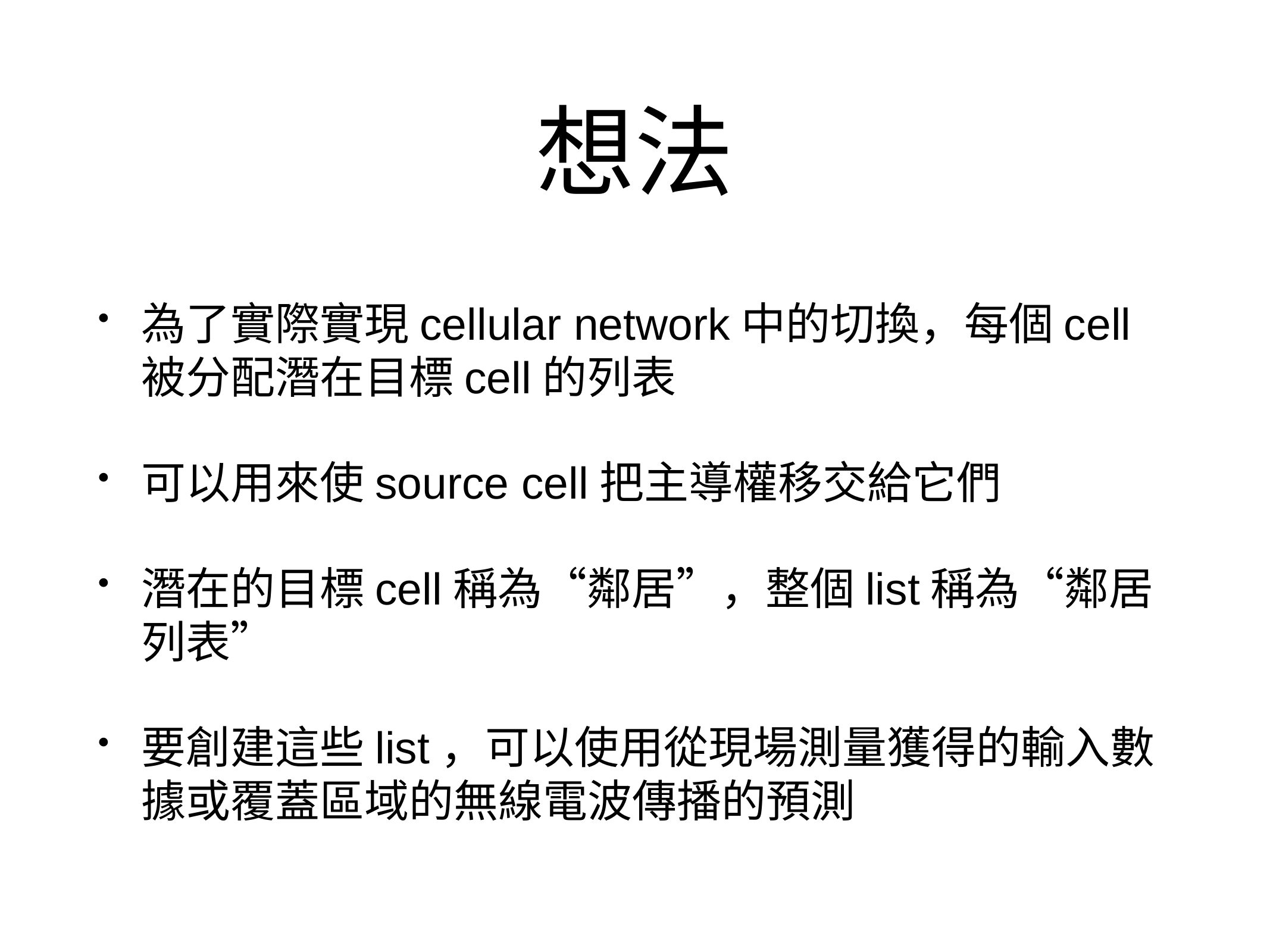

# 想法
為了實際實現cellular network中的切換，每個cell被分配潛在目標cell的列表
可以用來使source cell把主導權移交給它們
潛在的目標cell稱為“鄰居”，整個list稱為“鄰居列表”
要創建這些list，可以使用從現場測量獲得的輸入數據或覆蓋區域的無線電波傳播的預測